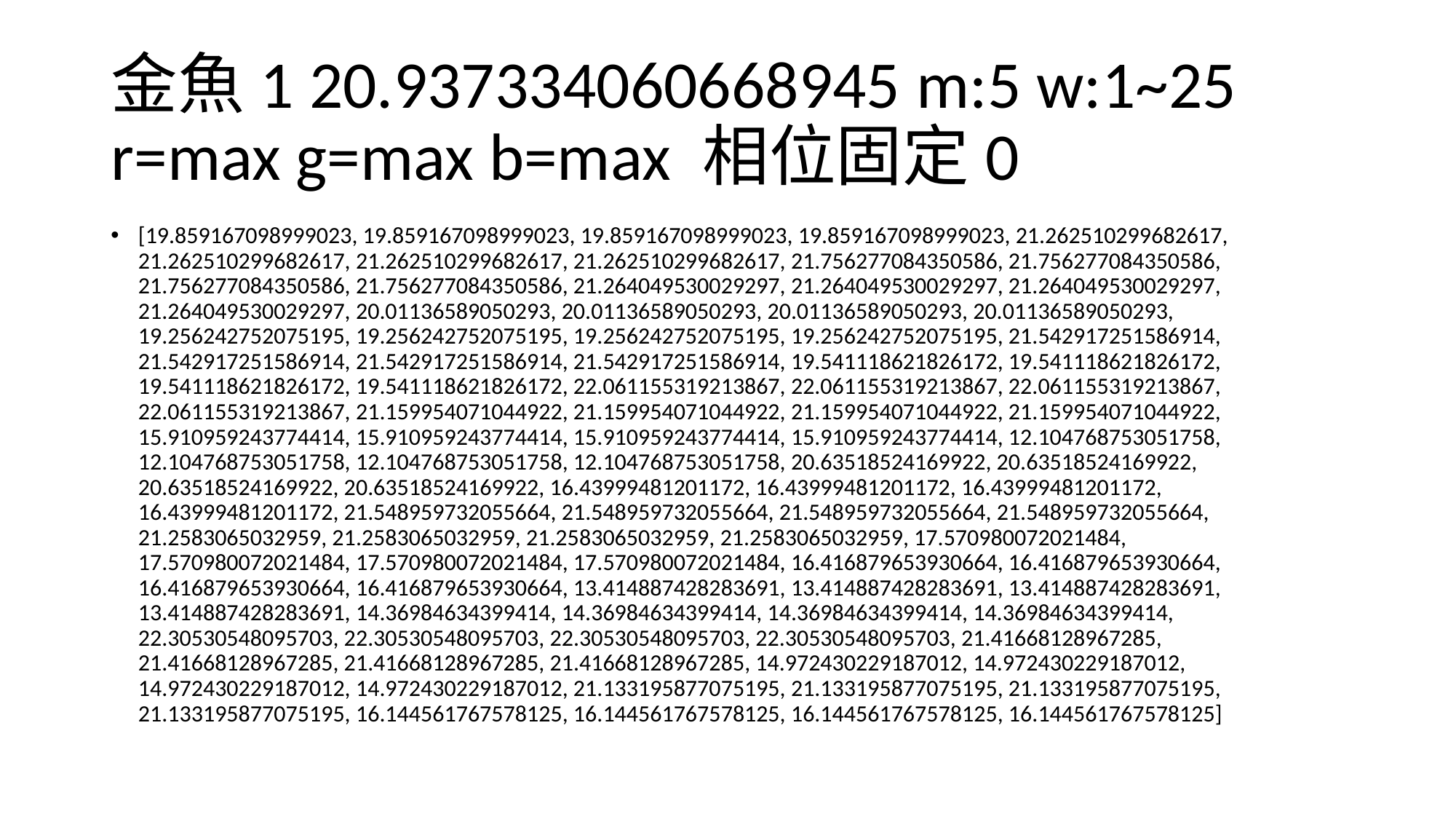

# 金魚1 20.937334060668945 m:5 w:1~25 r=max g=max b=max 相位固定0
[19.859167098999023, 19.859167098999023, 19.859167098999023, 19.859167098999023, 21.262510299682617, 21.262510299682617, 21.262510299682617, 21.262510299682617, 21.756277084350586, 21.756277084350586, 21.756277084350586, 21.756277084350586, 21.264049530029297, 21.264049530029297, 21.264049530029297, 21.264049530029297, 20.01136589050293, 20.01136589050293, 20.01136589050293, 20.01136589050293, 19.256242752075195, 19.256242752075195, 19.256242752075195, 19.256242752075195, 21.542917251586914, 21.542917251586914, 21.542917251586914, 21.542917251586914, 19.541118621826172, 19.541118621826172, 19.541118621826172, 19.541118621826172, 22.061155319213867, 22.061155319213867, 22.061155319213867, 22.061155319213867, 21.159954071044922, 21.159954071044922, 21.159954071044922, 21.159954071044922, 15.910959243774414, 15.910959243774414, 15.910959243774414, 15.910959243774414, 12.104768753051758, 12.104768753051758, 12.104768753051758, 12.104768753051758, 20.63518524169922, 20.63518524169922, 20.63518524169922, 20.63518524169922, 16.43999481201172, 16.43999481201172, 16.43999481201172, 16.43999481201172, 21.548959732055664, 21.548959732055664, 21.548959732055664, 21.548959732055664, 21.2583065032959, 21.2583065032959, 21.2583065032959, 21.2583065032959, 17.570980072021484, 17.570980072021484, 17.570980072021484, 17.570980072021484, 16.416879653930664, 16.416879653930664, 16.416879653930664, 16.416879653930664, 13.414887428283691, 13.414887428283691, 13.414887428283691, 13.414887428283691, 14.36984634399414, 14.36984634399414, 14.36984634399414, 14.36984634399414, 22.30530548095703, 22.30530548095703, 22.30530548095703, 22.30530548095703, 21.41668128967285, 21.41668128967285, 21.41668128967285, 21.41668128967285, 14.972430229187012, 14.972430229187012, 14.972430229187012, 14.972430229187012, 21.133195877075195, 21.133195877075195, 21.133195877075195, 21.133195877075195, 16.144561767578125, 16.144561767578125, 16.144561767578125, 16.144561767578125]